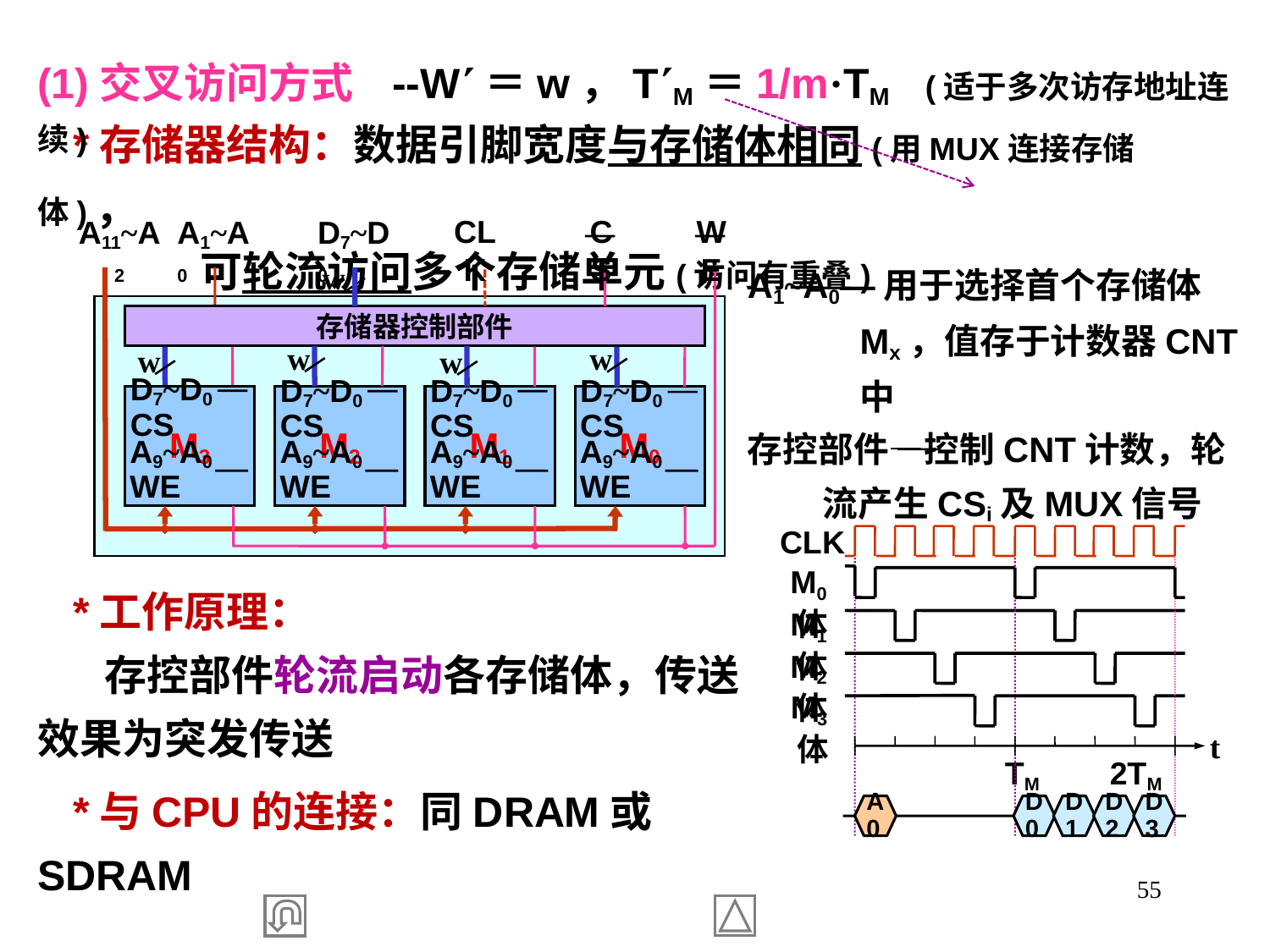

(1)交叉访问方式   --W′＝w，T′M＝1/m·TM   (适于多次访存地址连续)
   *存储器结构：数据引脚宽度与存储体相同(用MUX连接存储体)，
                可轮流访问多个存储单元(访问有重叠)
A11~A2
A1~A0
D7~D0
CLK
CS

WE

w

存储器控制部件

w

w

w
w

M3
D7~D0 CS

A9~A0 WE

M2
D7~D0 CS

A9~A0 WE

M1
D7~D0 CS

A9~A0 WE

M0
D7~D0 CS

A9~A0 WE

A1~A0—用于选择首个存储体Mx，值存于计数器CNT中
存控部件—控制CNT计数，轮流产生CSi及MUX信号

CLK

M0体

M1体

M2体

M3体

t

TM        2TM
   *工作原理：
      存控部件轮流启动各存储体，传送效果为突发传送
   *与CPU的连接：同DRAM或SDRAM
A0
D0
D1
D2
D3

55